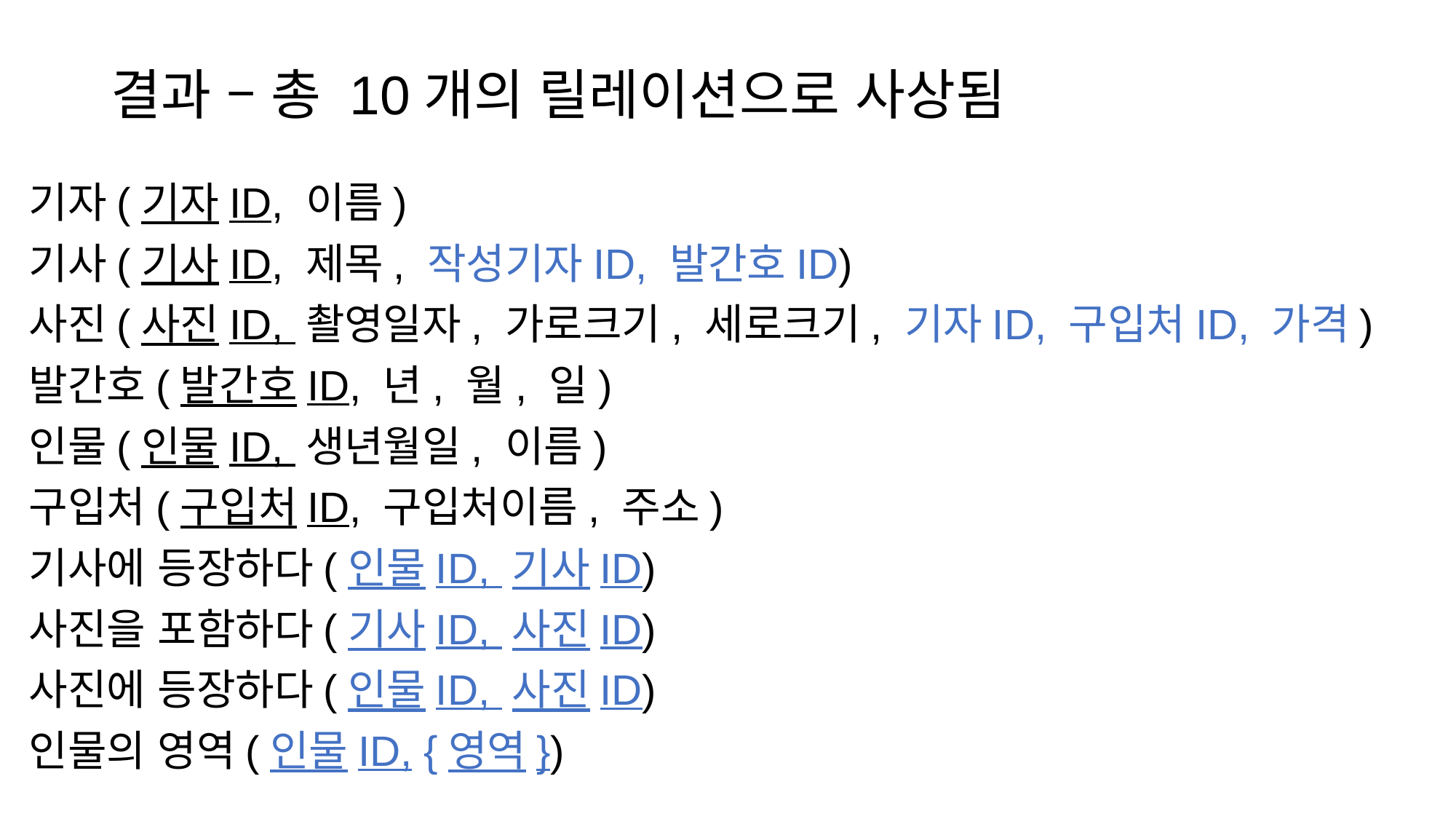

# 결과 – 총 10개의 릴레이션으로 사상됨
기자(기자ID, 이름)
기사(기사ID, 제목, 작성기자ID, 발간호ID)
사진(사진ID, 촬영일자, 가로크기, 세로크기, 기자ID, 구입처ID, 가격)
발간호(발간호ID, 년, 월, 일)
인물(인물ID, 생년월일, 이름)
구입처(구입처ID, 구입처이름, 주소)
기사에 등장하다(인물ID, 기사ID)
사진을 포함하다(기사ID, 사진ID)
사진에 등장하다(인물ID, 사진ID)
인물의 영역(인물ID, {영역})